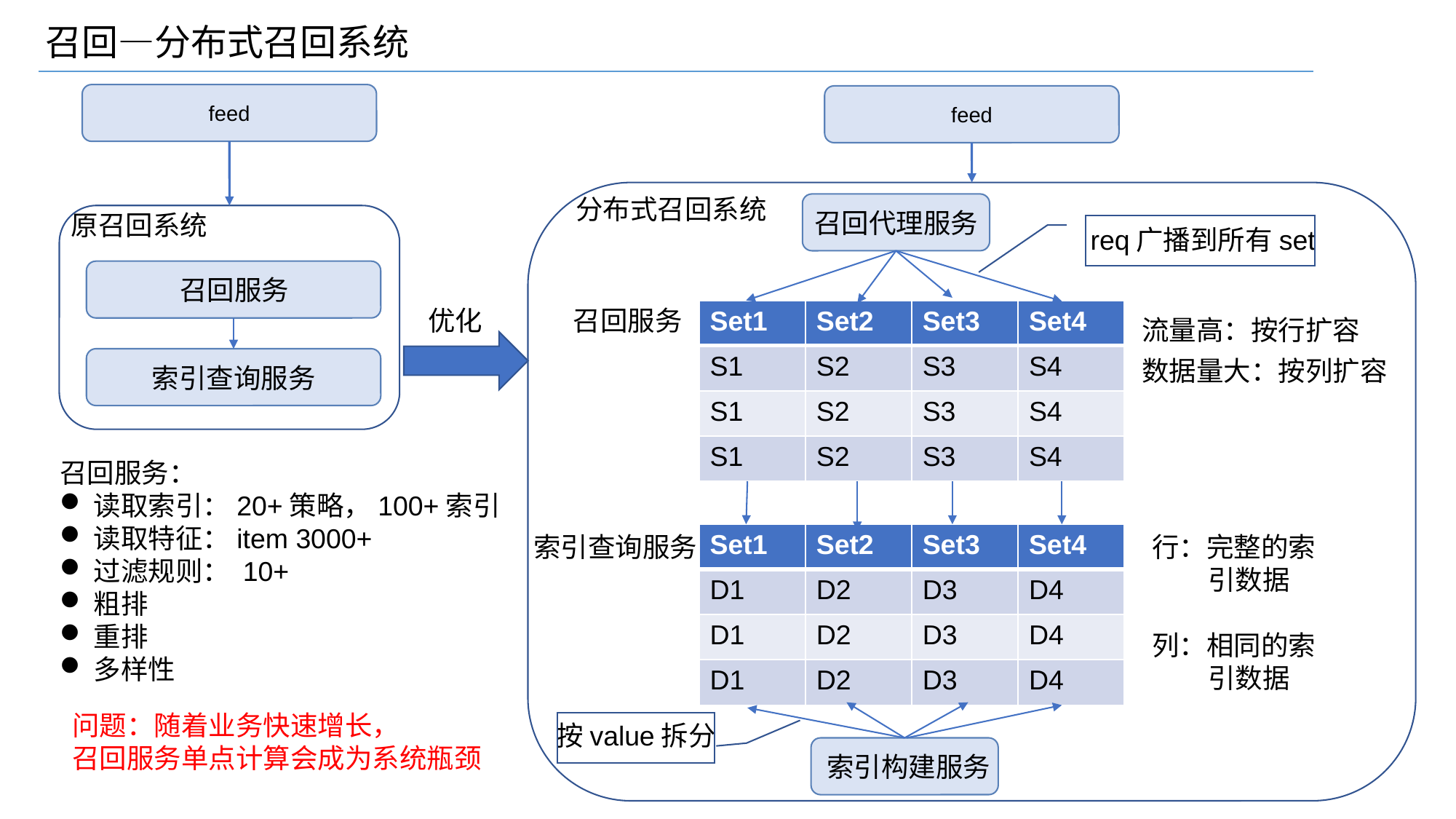

召回—分布式召回系统
feed
feed

分布式召回系统

召回代理服务
原召回系统

req广播到所有set

召回服务
优化
召回服务
流量高：按行扩容
数据量大：按列扩容
| Set1 | Set2 | Set3 | Set4 |
| --- | --- | --- | --- |
| S1 | S2 | S3 | S4 |
| S1 | S2 | S3 | S4 |
| S1 | S2 | S3 | S4 |

索引查询服务
召回服务：
读取索引：20+策略，100+索引
读取特征：item 3000+
过滤规则： 10+
粗排
重排
多样性
索引查询服务
| Set1 | Set2 | Set3 | Set4 |
| --- | --- | --- | --- |
| D1 | D2 | D3 | D4 |
| D1 | D2 | D3 | D4 |
| D1 | D2 | D3 | D4 |
行：完整的索
        引数据

列：相同的索
        引数据
问题：随着业务快速增长，
召回服务单点计算会成为系统瓶颈

按value拆分

索引构建服务
10